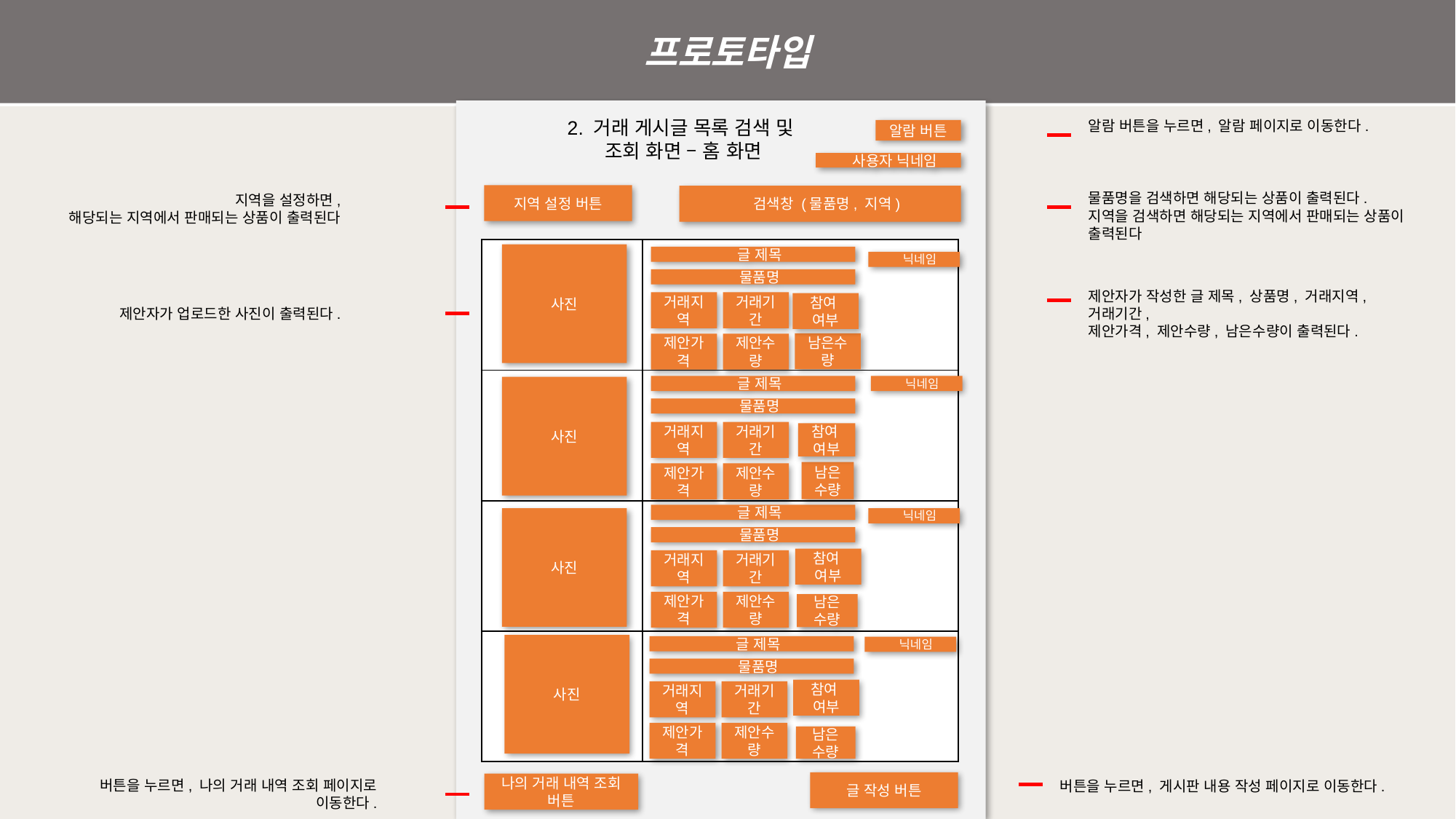

프로토타입

2. 거래 게시글 목록 검색 및
조회 화면 – 홈 화면
알람 버튼을 누르면, 알람 페이지로 이동한다.
알람 버튼
   사용자 닉네임
물품명을 검색하면 해당되는 상품이 출력된다.
지역을 검색하면 해당되는 지역에서 판매되는 상품이 출력된다
지역 설정 버튼
   검색창 (물품명, 지역)
지역을 설정하면,
 해당되는 지역에서 판매되는 상품이 출력된다
| 상품 이미지 |  |
| --- | --- |
| 상품 이미지 |  |
| 상품 이미지 |  |
|  |  |
사진
   글 제목
   닉네임
   물품명
제안자가 작성한 글 제목, 상품명, 거래지역, 거래기간,
제안가격, 제안수량, 남은수량이 출력된다.
거래지역
거래기간
제안가격
제안수량
참여
여부
제안자가 업로드한 사진이 출력된다.
남은수량
   글 제목
   닉네임
사진
   물품명
거래지역
거래기간
제안가격
제안수량
참여
여부
남은수량
   글 제목
사진
   닉네임
   물품명
참여
여부
거래지역
거래기간
제안가격
제안수량
남은수량
사진
   글 제목
   닉네임
   물품명
참여
여부
거래지역
거래기간
제안가격
제안수량
남은수량
버튼을 누르면, 나의 거래 내역 조회 페이지로 이동한다.
버튼을 누르면, 게시판 내용 작성 페이지로 이동한다.
글 작성 버튼
나의 거래 내역 조회 버튼